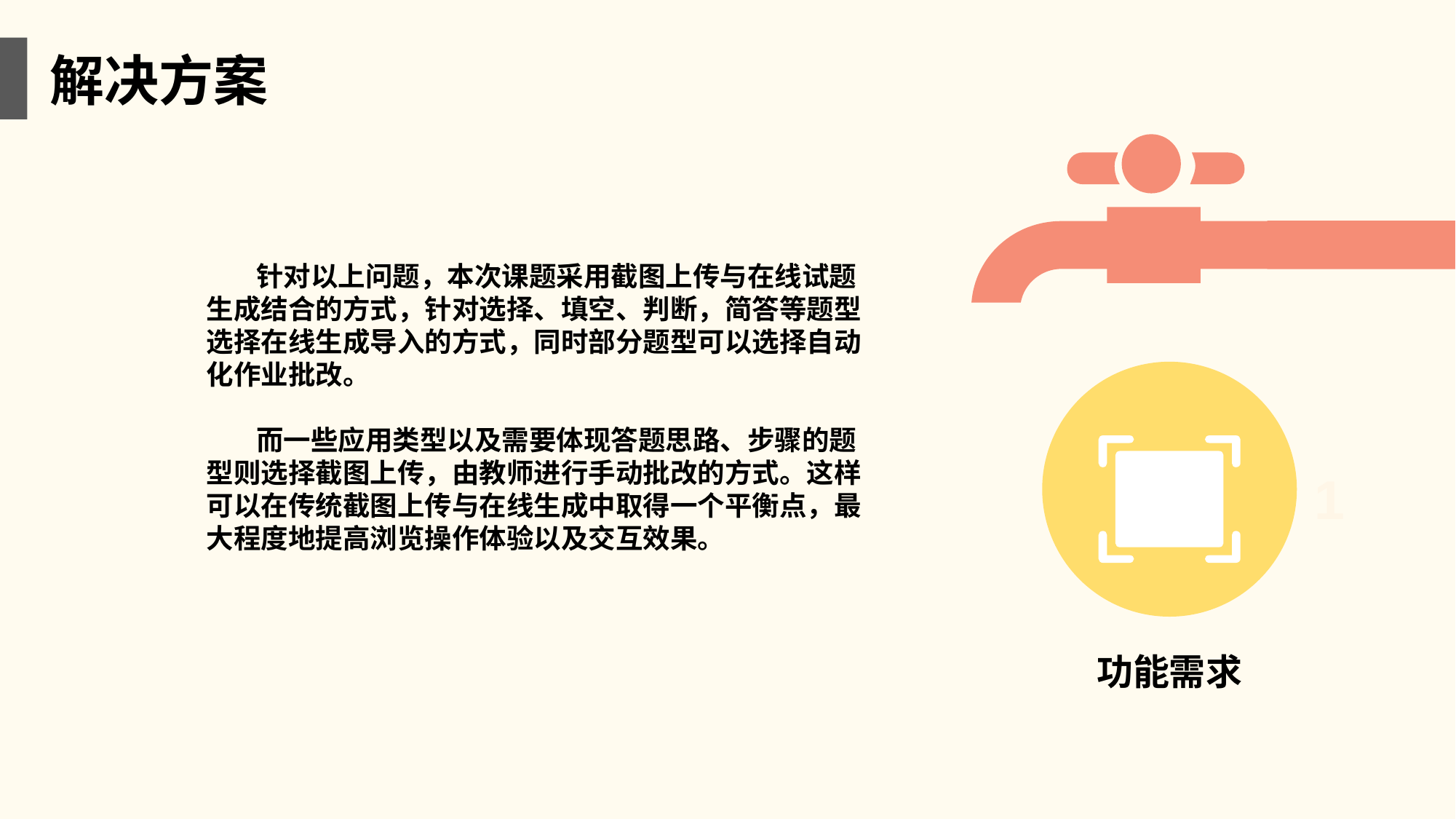

解决方案

       针对以上问题，本次课题采用截图上传与在线试题生成结合的方式，针对选择、填空、判断，简答等题型选择在线生成导入的方式，同时部分题型可以选择自动化作业批改。

       而一些应用类型以及需要体现答题思路、步骤的题型则选择截图上传，由教师进行手动批改的方式。这样可以在传统截图上传与在线生成中取得一个平衡点，最大程度地提高浏览操作体验以及交互效果。

1
功能需求